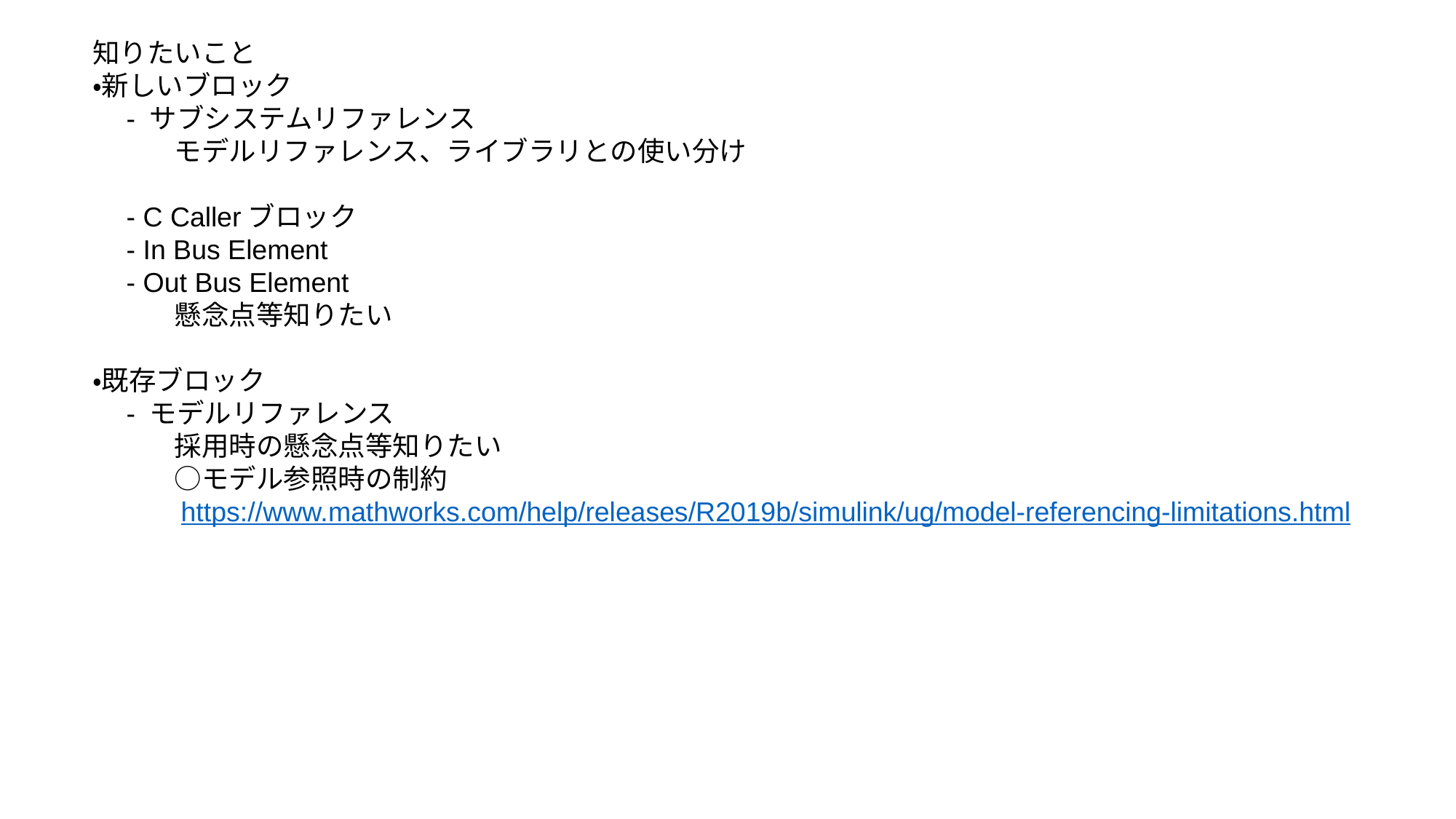

知りたいこと
・新しいブロック
　- サブシステムリファレンス
　　　モデルリファレンス、ライブラリとの使い分け

　- C Callerブロック
　- In Bus Element
　- Out Bus Element
　　　懸念点等知りたい

・既存ブロック
　- モデルリファレンス
　　　採用時の懸念点等知りたい
　　　○モデル参照時の制約
　　　https://www.mathworks.com/help/releases/R2019b/simulink/ug/model-referencing-limitations.html